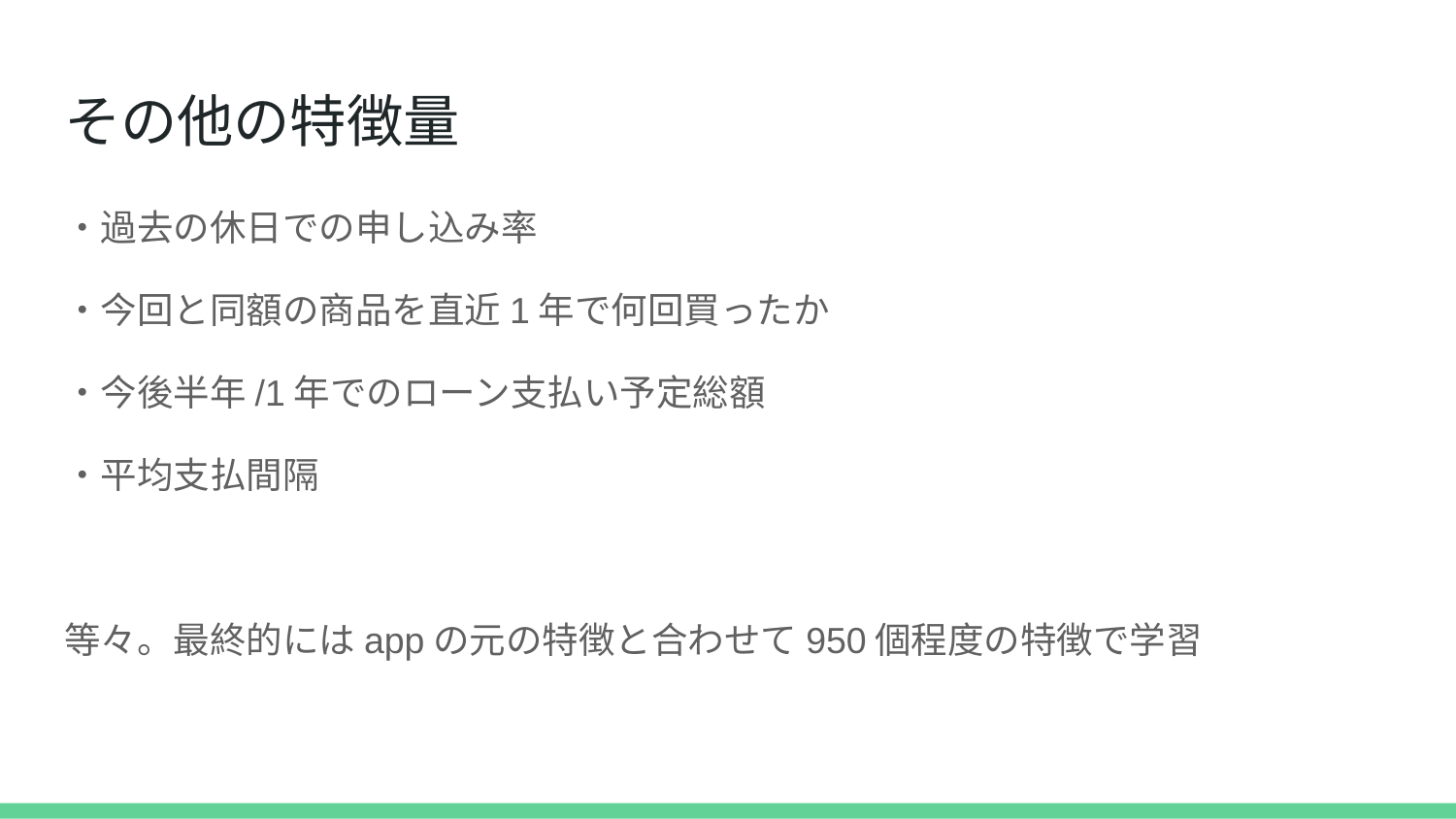

# その他の特徴量
・過去の休日での申し込み率
・今回と同額の商品を直近1年で何回買ったか
・今後半年/1年でのローン支払い予定総額
・平均支払間隔

等々。最終的にはappの元の特徴と合わせて950個程度の特徴で学習